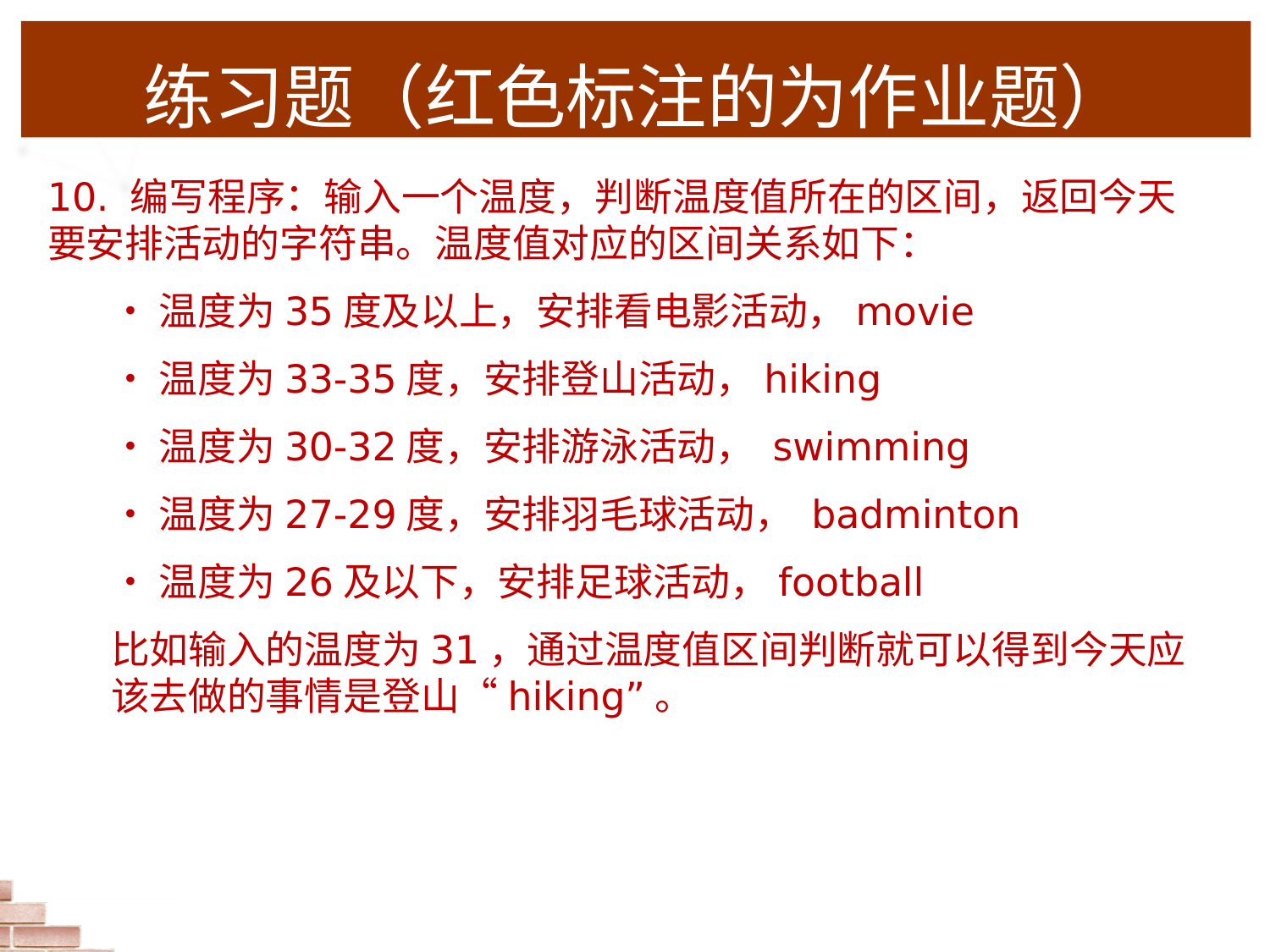

# 练习题（红色标注的为作业题）

10. 编写程序：输入一个温度，判断温度值所在的区间，返回今天要安排活动的字符串。温度值对应的区间关系如下：
•温度为35度及以上，安排看电影活动，movie
•温度为33-35度，安排登山活动，hiking
•温度为30-32度，安排游泳活动， swimming
•温度为27-29度，安排羽毛球活动， badminton
•温度为26及以下，安排足球活动，football
比如输入的温度为31，通过温度值区间判断就可以得到今天应该去做的事情是登山“hiking”。